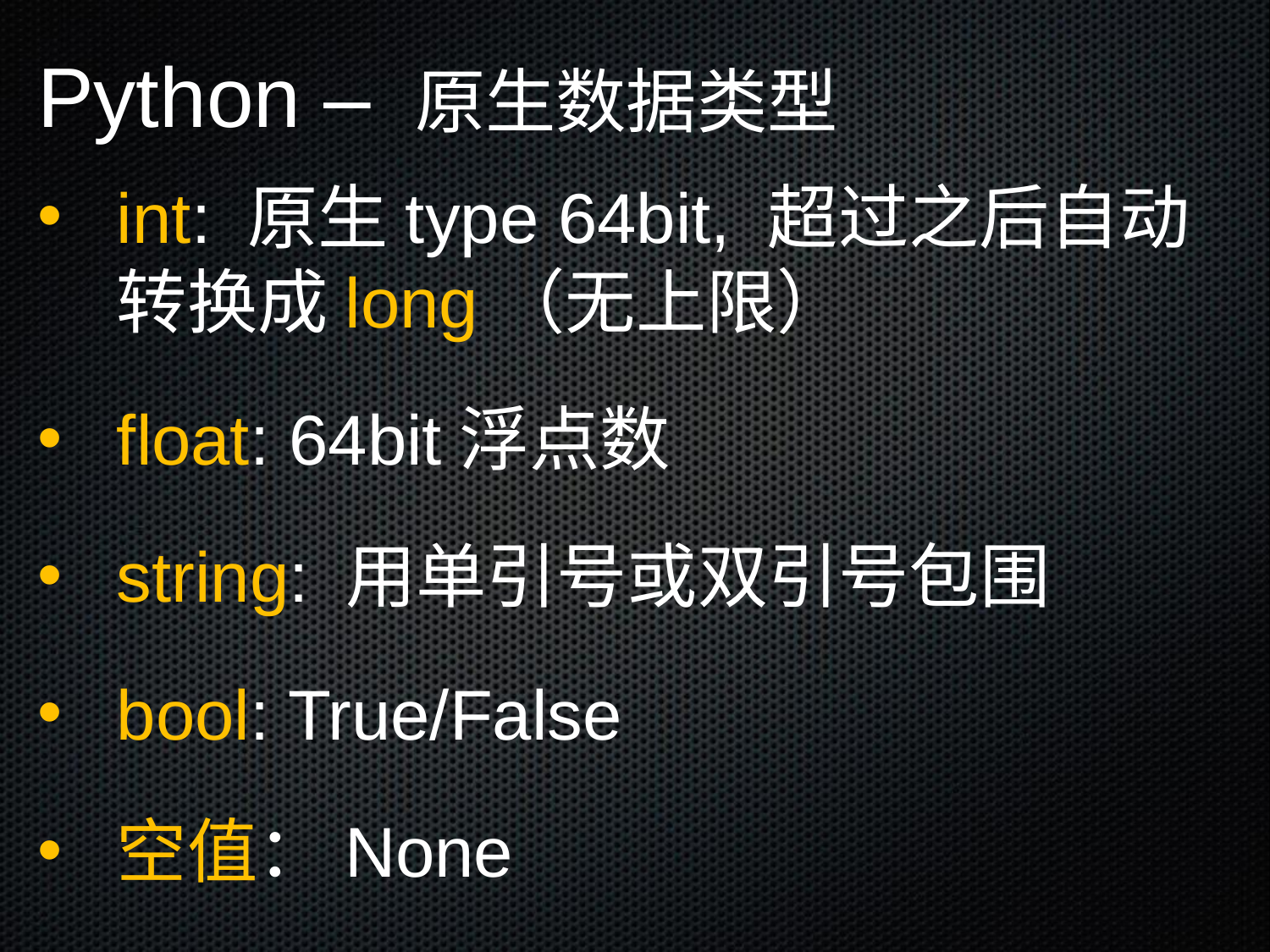

Python – 原生数据类型
int: 原生type 64bit, 超过之后自动转换成long（无上限）
float: 64bit浮点数
string: 用单引号或双引号包围
bool: True/False
空值：None